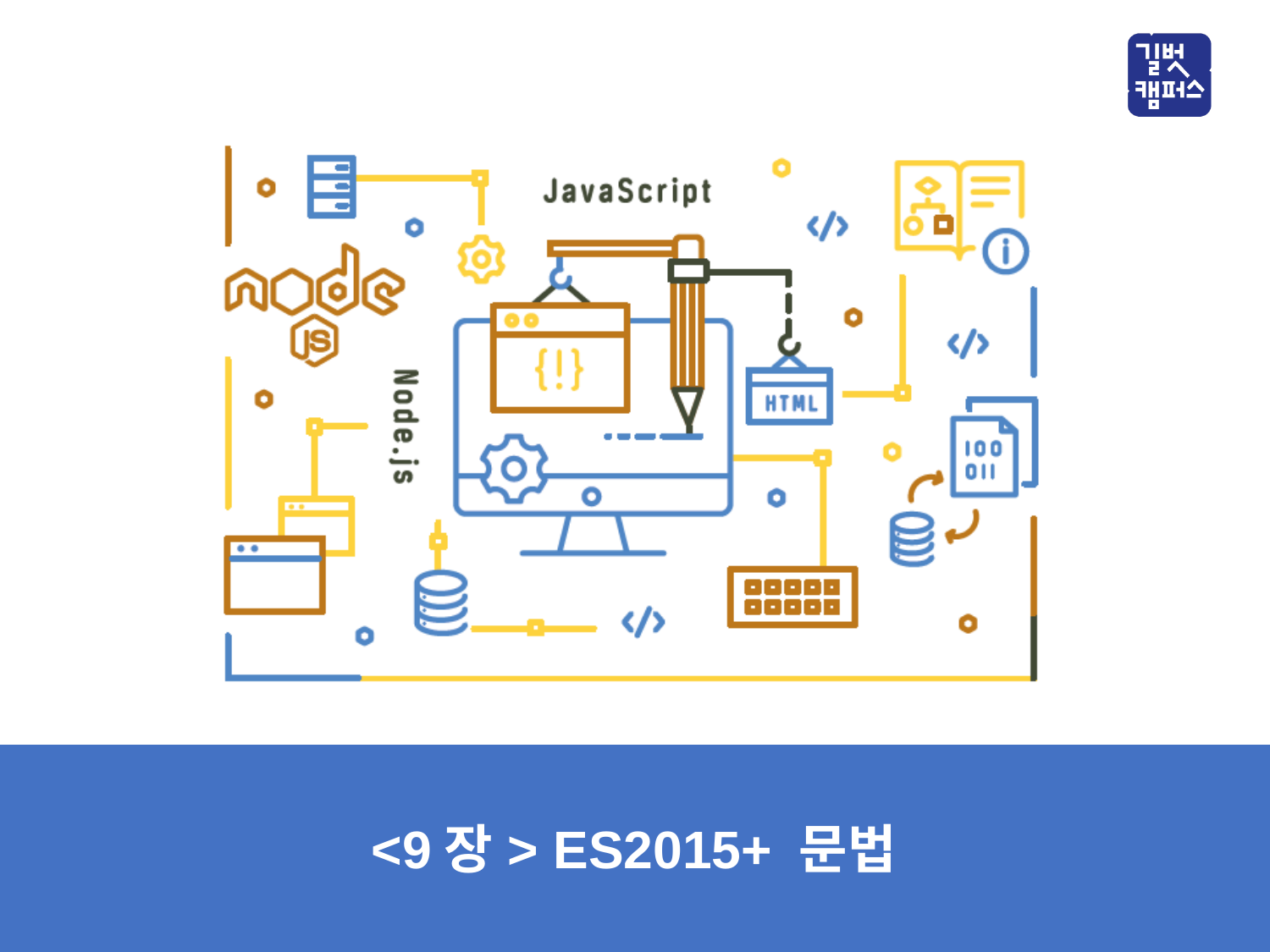

<9장> ES2015+ 문법
<1장> 전기의 기본 개념과 팅커캐드